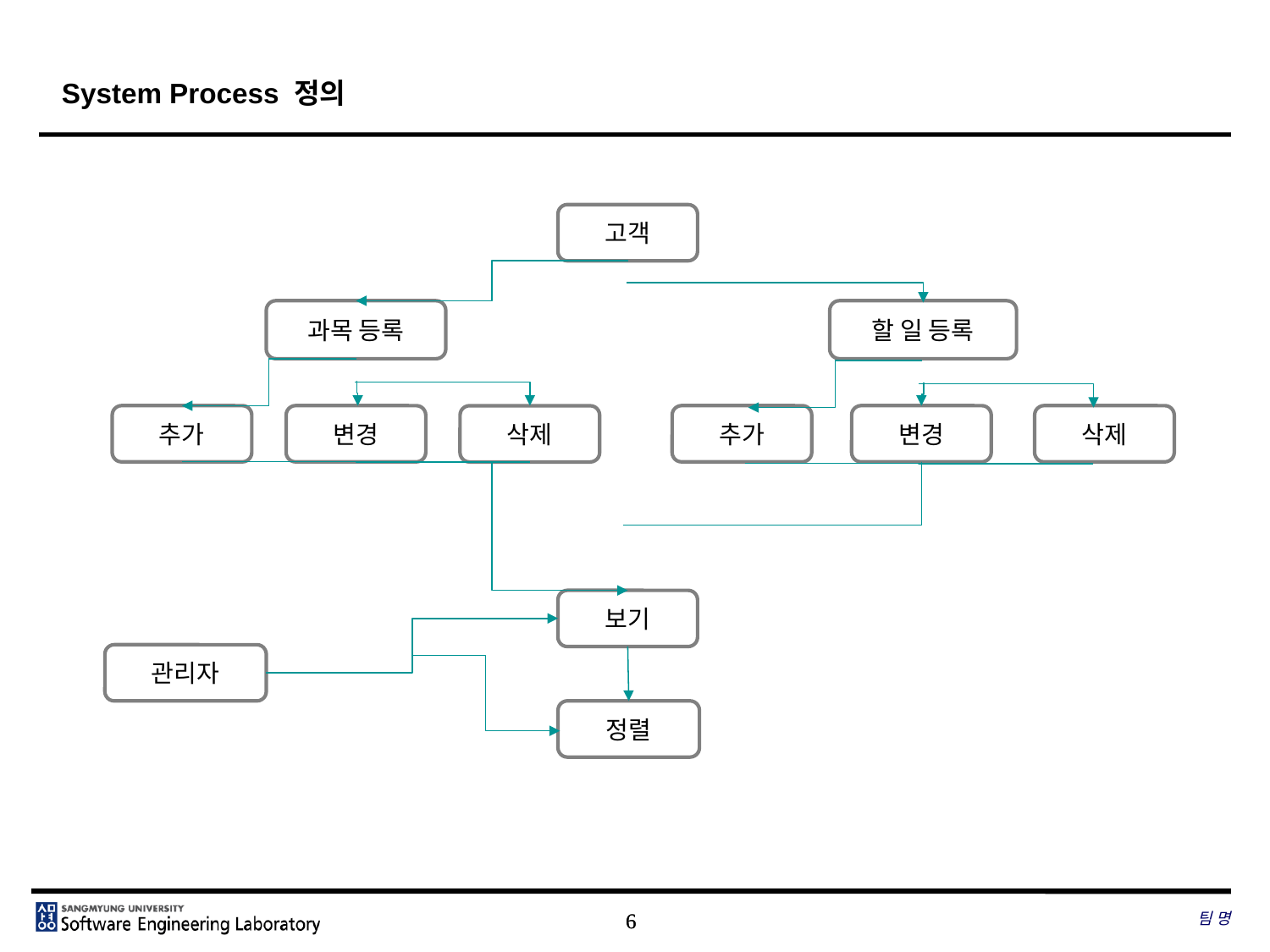

# System Process 정의
고객

과목 등록
할 일 등록

추가
변경
추가
변경
삭제
삭제
보기
관리자
정렬
팀 명